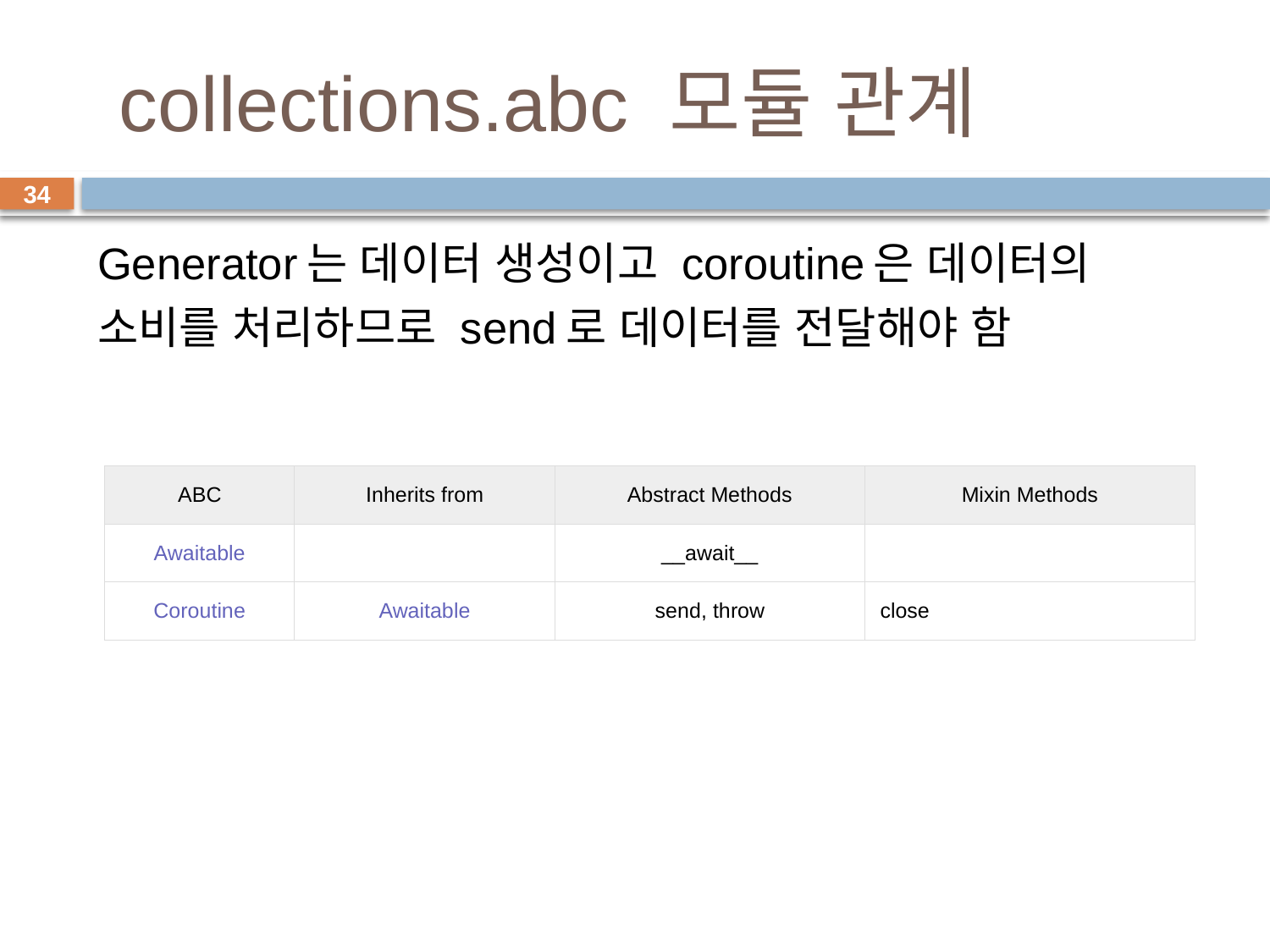

# collections.abc 모듈 관계
34
Generator는 데이터 생성이고 coroutine은 데이터의 소비를 처리하므로 send로 데이터를 전달해야 함
| ABC | Inherits from | Abstract Methods | Mixin Methods |
| --- | --- | --- | --- |
| Awaitable |  | \_\_await\_\_ |  |
| Coroutine | Awaitable | send, throw | close |